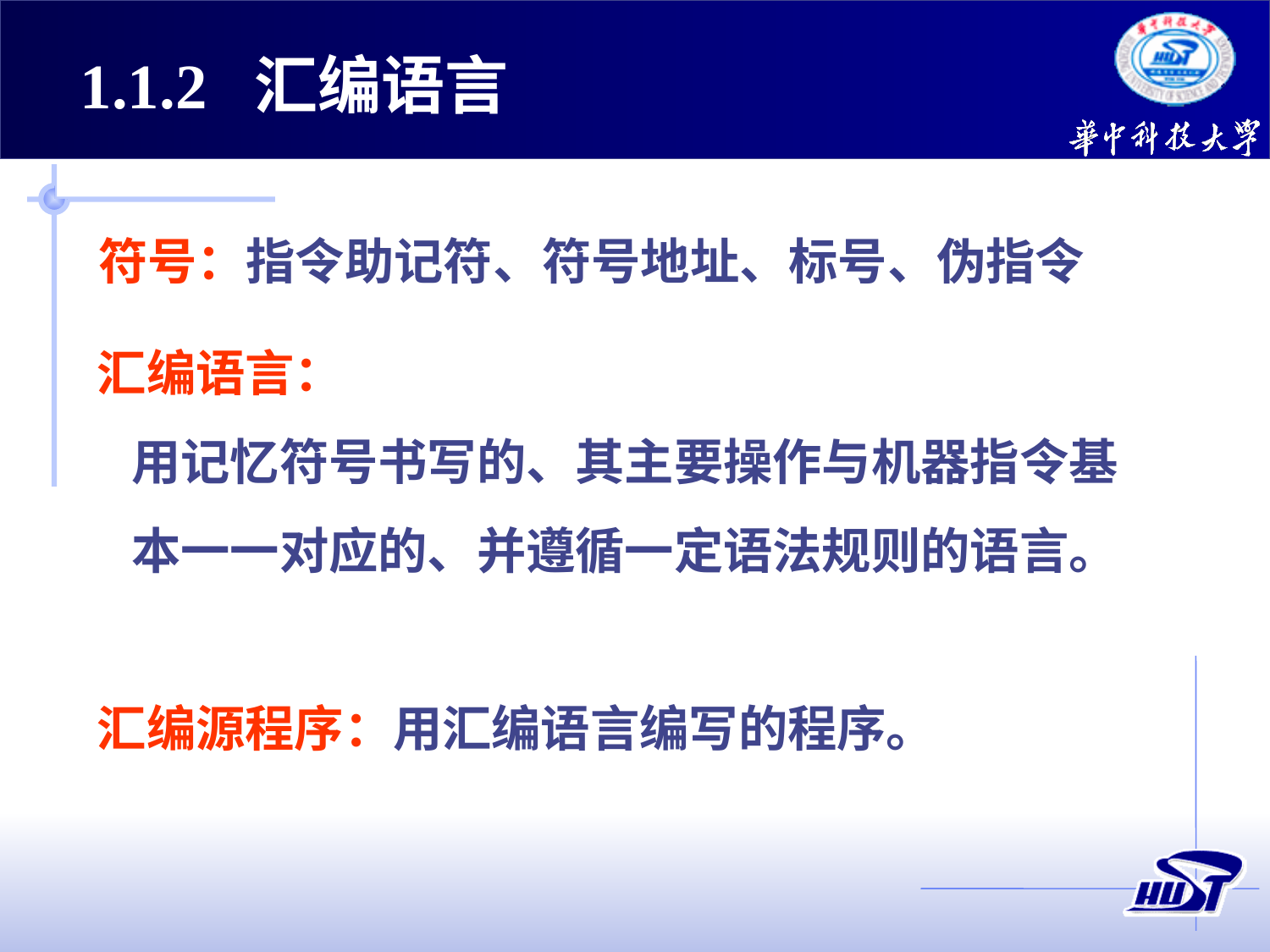

1.1.2  汇编语言
符号：指令助记符、符号地址、标号、伪指令
汇编语言：
  用记忆符号书写的、其主要操作与机器指令基
  本一一对应的、并遵循一定语法规则的语言。

汇编源程序：用汇编语言编写的程序。